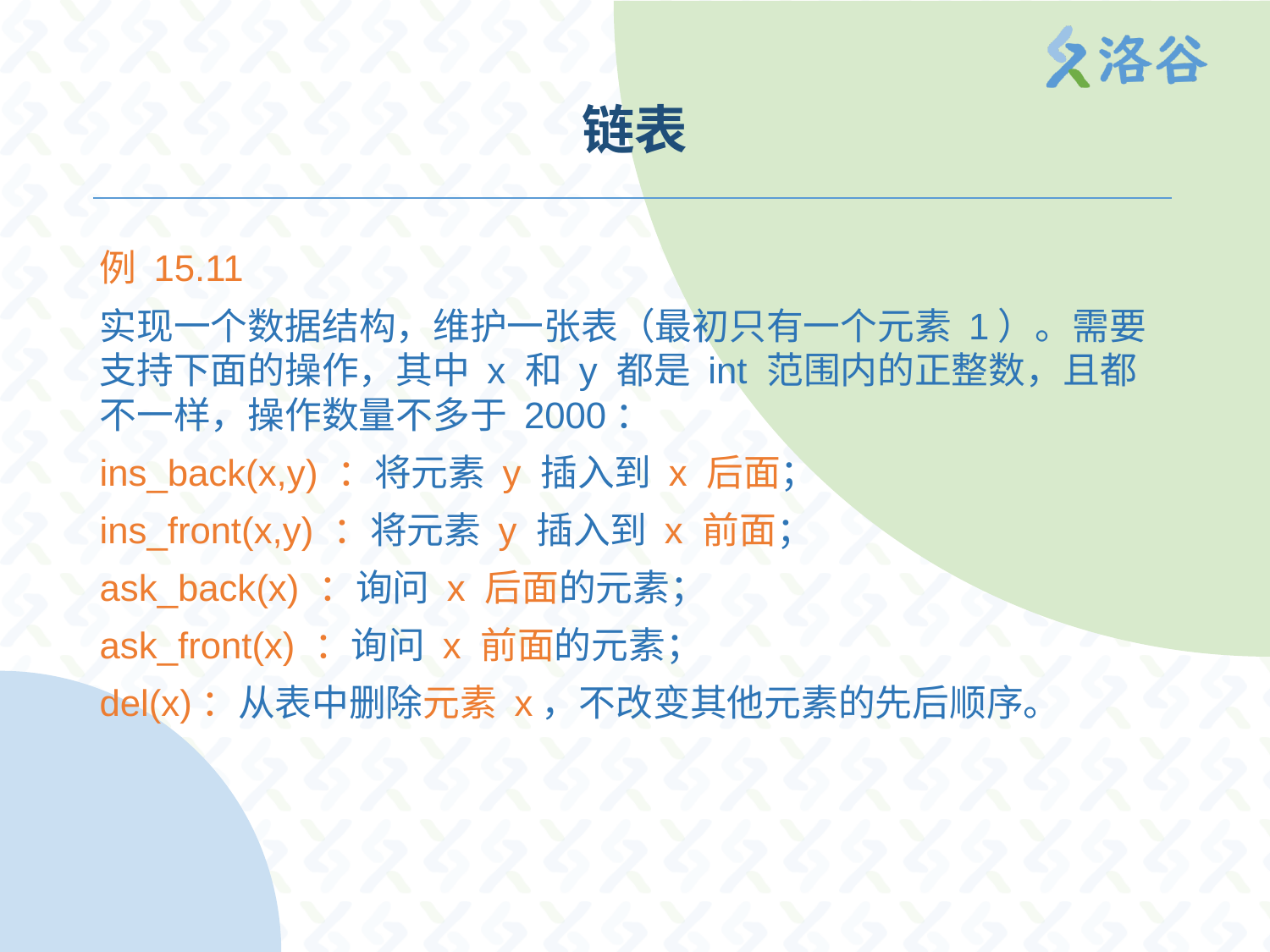

# 链表
例 15.11
实现一个数据结构，维护一张表（最初只有一个元素 1）。需要支持下面的操作，其中 x 和 y 都是 int 范围内的正整数，且都不一样，操作数量不多于 2000：
ins_back(x,y) ：将元素 y 插入到 x 后面；
ins_front(x,y) ：将元素 y 插入到 x 前面；
ask_back(x) ：询问 x 后面的元素；
ask_front(x) ：询问 x 前面的元素；
del(x)：从表中删除元素 x，不改变其他元素的先后顺序。